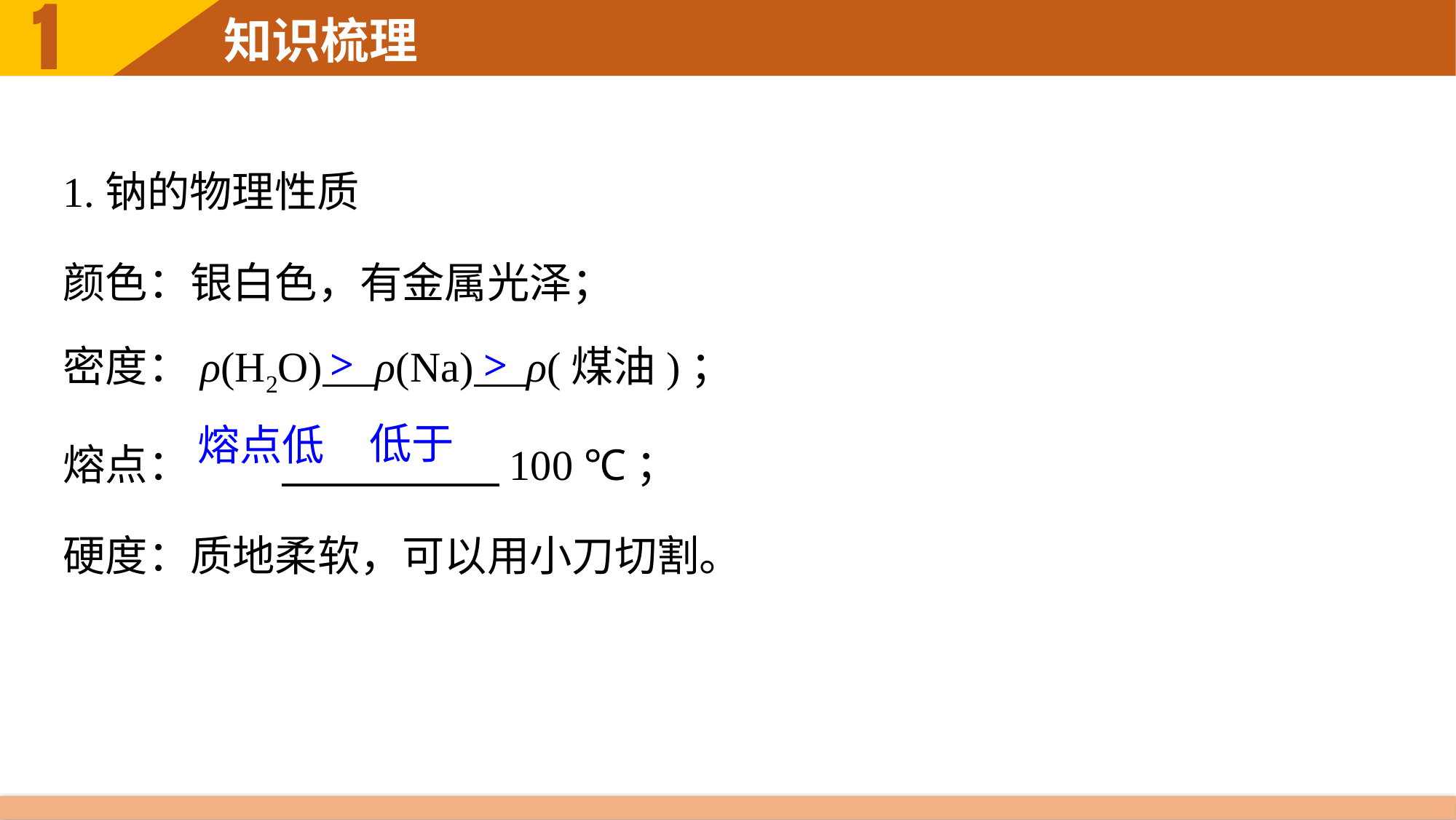

1.钠的物理性质
颜色：银白色，有金属光泽；
密度：ρ(H2O)     ρ(Na)     ρ(煤油)；
熔点：	                       100 ℃；
硬度：质地柔软，可以用小刀切割。
>
>
低于
熔点低